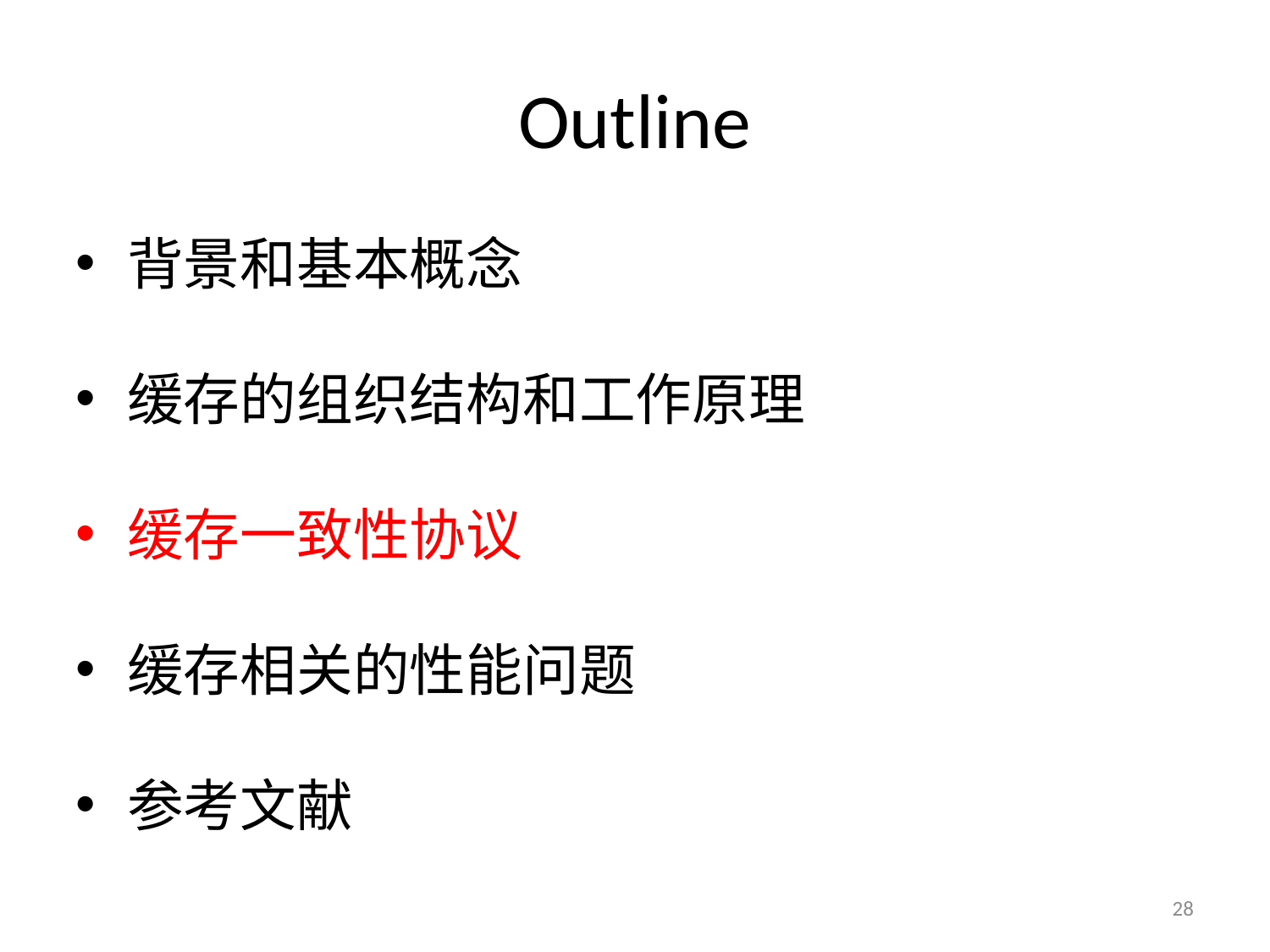

Outline
 背景和基本概念

 缓存的组织结构和工作原理

 缓存一致性协议

 缓存相关的性能问题

 参考文献
28